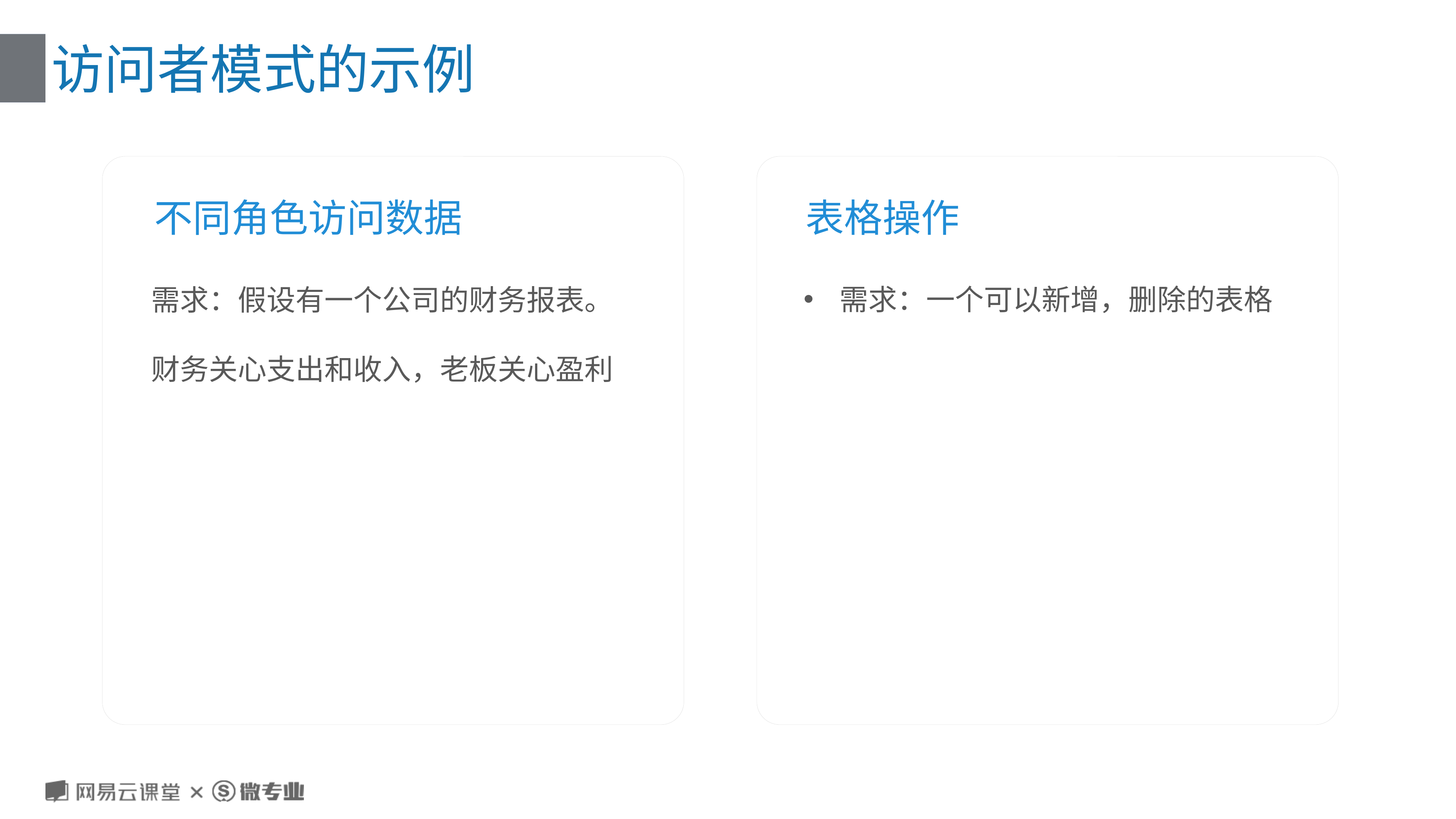

# 访问者模式的示例

不同角色访问数据
表格操作
需求：一个可以新增，删除的表格
需求：假设有一个公司的财务报表。财务关心支出和收入，老板关心盈利